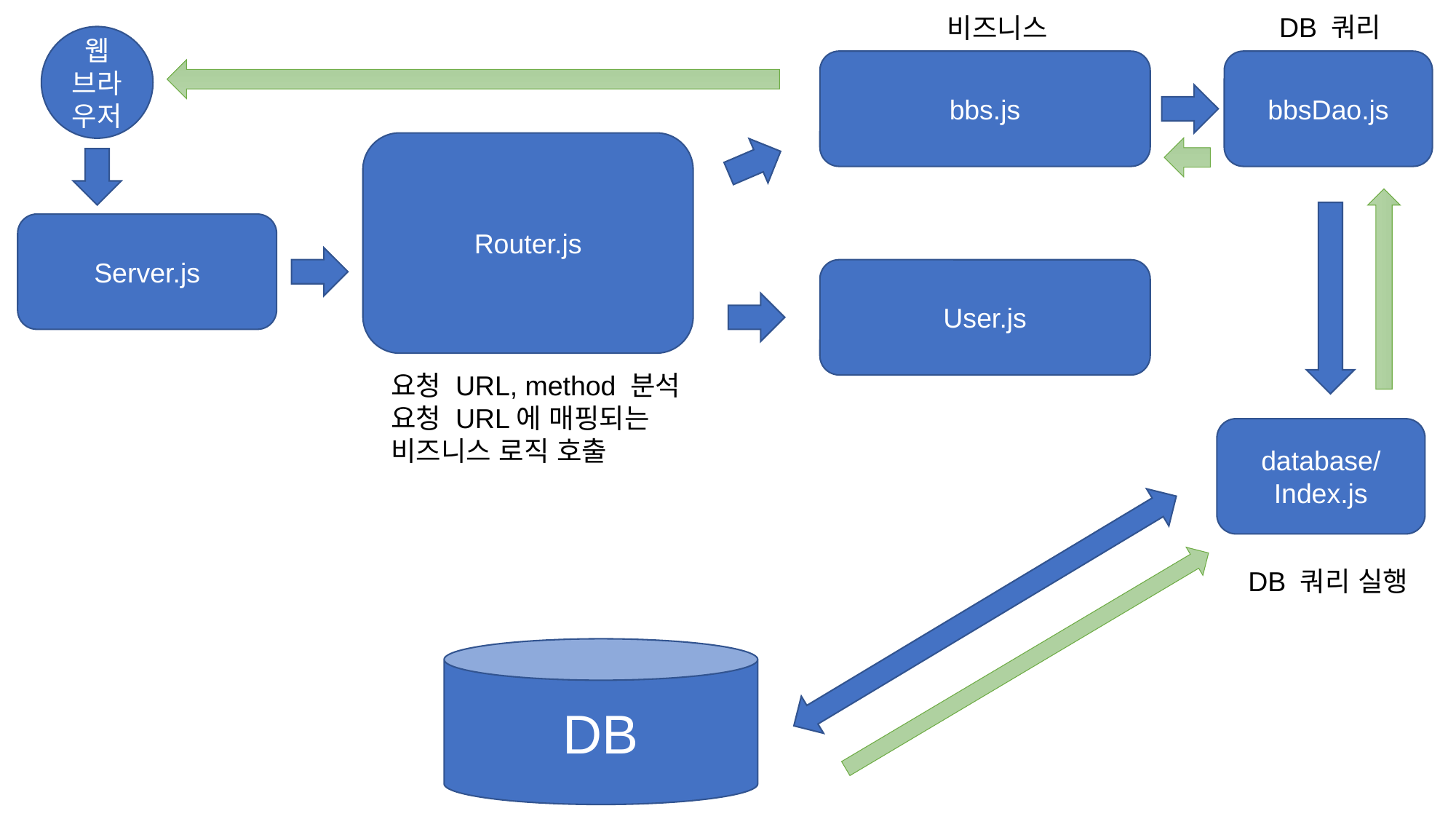

DB 쿼리
비즈니스
웹
브라우저
bbsDao.js
bbs.js

Router.js

Server.js

User.js

요청 URL, method 분석
요청 URL에 매핑되는
비즈니스 로직 호출
database/
Index.js
DB 쿼리 실행

DB